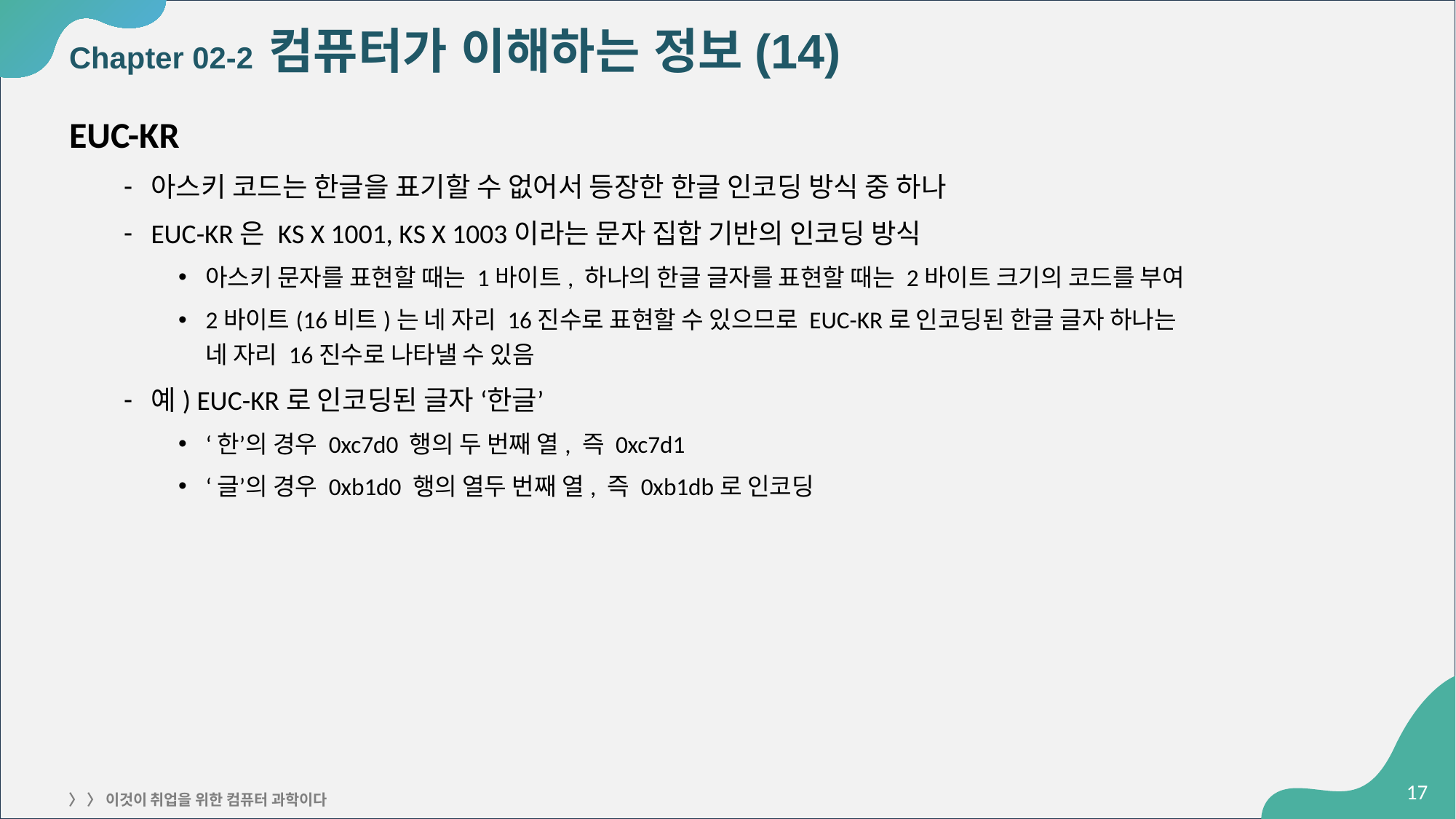

# Chapter 02-2 컴퓨터가 이해하는 정보(14)
EUC-KR
아스키 코드는 한글을 표기할 수 없어서 등장한 한글 인코딩 방식 중 하나
EUC-KR은 KS X 1001, KS X 1003이라는 문자 집합 기반의 인코딩 방식
아스키 문자를 표현할 때는 1바이트, 하나의 한글 글자를 표현할 때는 2바이트 크기의 코드를 부여
2바이트(16비트)는 네 자리 16진수로 표현할 수 있으므로 EUC-KR로 인코딩된 한글 글자 하나는
네 자리 16진수로 나타낼 수 있음
예) EUC-KR로 인코딩된 글자 ‘한글’
‘한’의 경우 0xc7d0 행의 두 번째 열, 즉 0xc7d1
‘글’의 경우 0xb1d0 행의 열두 번째 열, 즉 0xb1db로 인코딩

17
〉 〉 이것이 취업을 위한 컴퓨터 과학이다